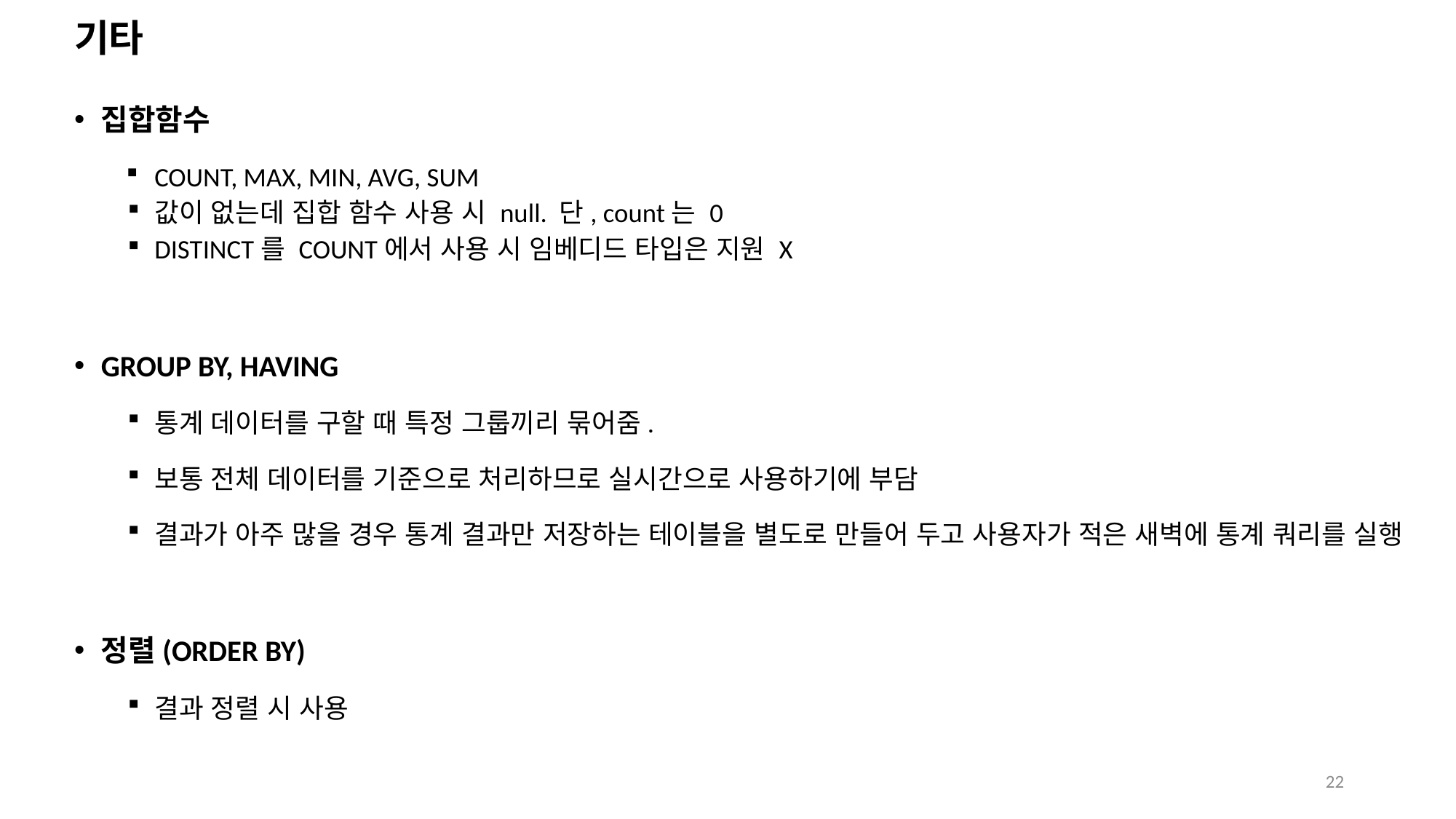

# 기타
집합함수
COUNT, MAX, MIN, AVG, SUM
값이 없는데 집합 함수 사용 시 null. 단, count는 0
DISTINCT를 COUNT에서 사용 시 임베디드 타입은 지원 X

GROUP BY, HAVING
통계 데이터를 구할 때 특정 그룹끼리 묶어줌.
보통 전체 데이터를 기준으로 처리하므로 실시간으로 사용하기에 부담
결과가 아주 많을 경우 통계 결과만 저장하는 테이블을 별도로 만들어 두고 사용자가 적은 새벽에 통계 쿼리를 실행

정렬(ORDER BY)
결과 정렬 시 사용

22